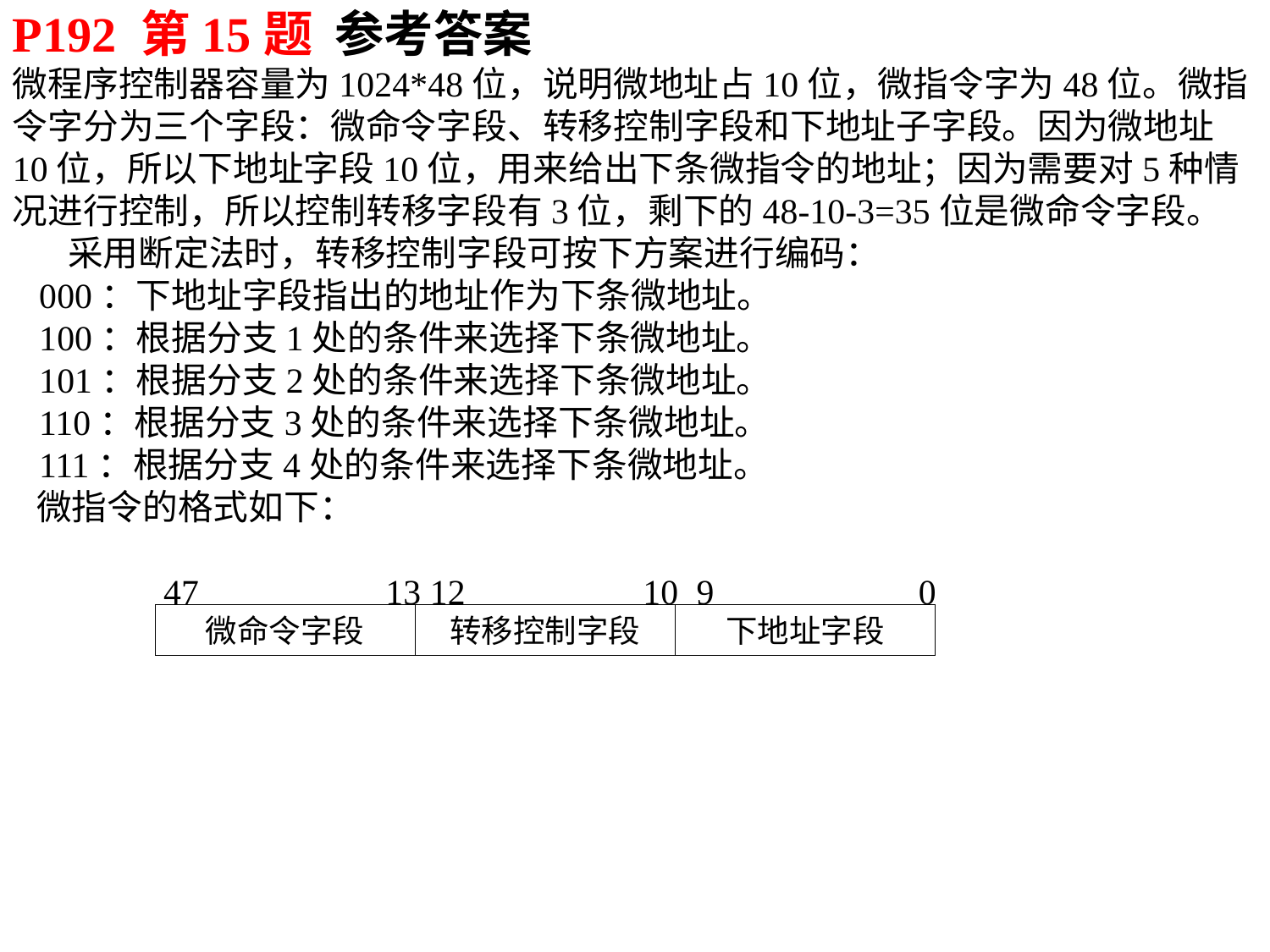

P192 第15题  参考答案
微程序控制器容量为1024*48位，说明微地址占10位，微指令字为48位。微指令字分为三个字段：微命令字段、转移控制字段和下地址子字段。因为微地址10位，所以下地址字段10位，用来给出下条微指令的地址；因为需要对5种情况进行控制，所以控制转移字段有3位，剩下的48-10-3=35位是微命令字段。
      采用断定法时，转移控制字段可按下方案进行编码：
   000：下地址字段指出的地址作为下条微地址。
   100：根据分支1处的条件来选择下条微地址。
   101：根据分支2处的条件来选择下条微地址。
   110：根据分支3处的条件来选择下条微地址。
   111：根据分支4处的条件来选择下条微地址。
  微指令的格式如下：

                 47                     13 12                    10  9                       0

微命令字段
转移控制字段
下地址字段